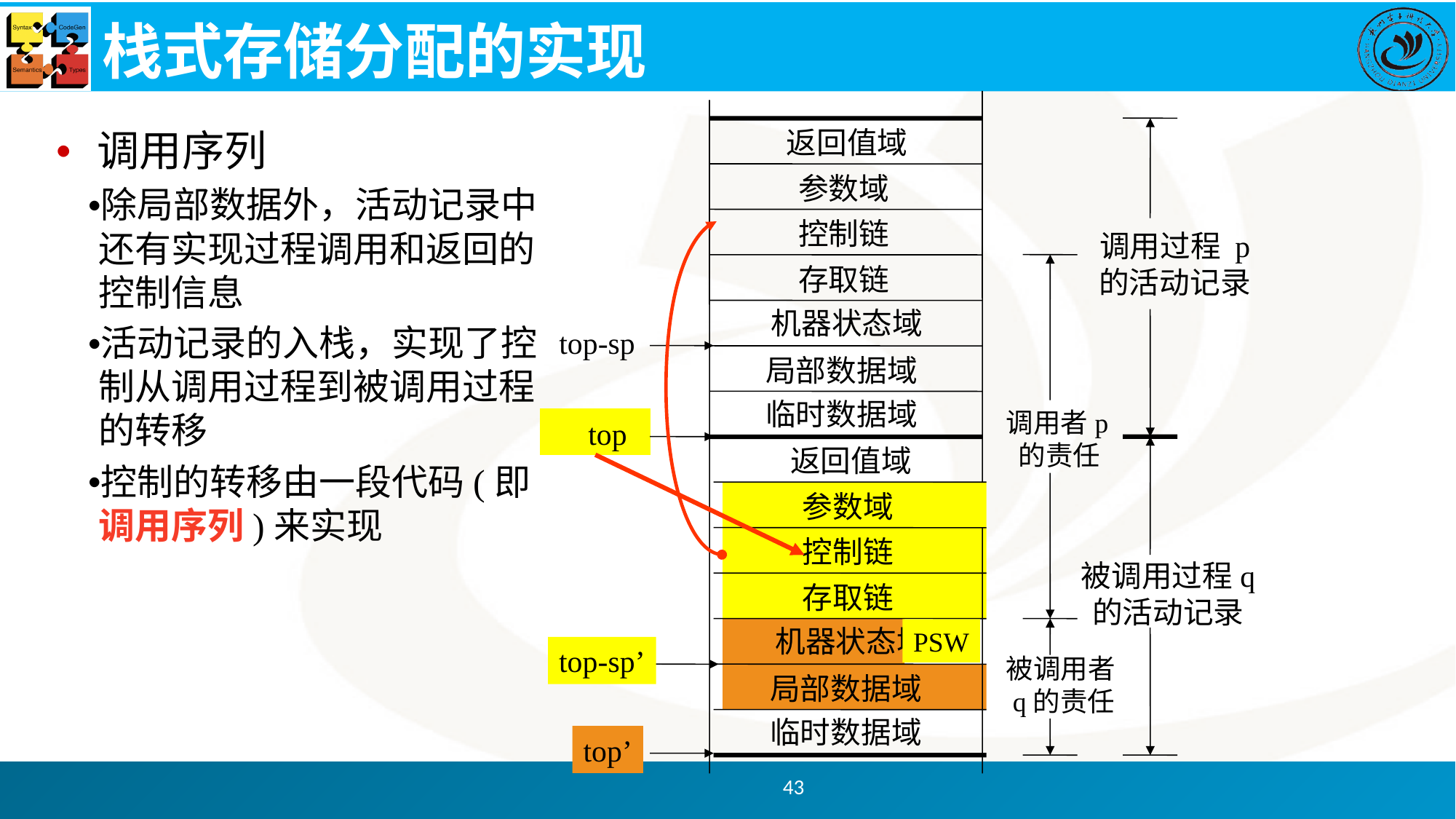

# 栈式存储分配的实现

返回值域

参数域

控制链
存取链

机器状态域

局部数据域
临时数据域

调用过程 p
的活动记录

调用序列
除局部数据外，活动记录中还有实现过程调用和返回的控制信息
活动记录的入栈，实现了控制从调用过程到被调用过程的转移
控制的转移由一段代码(即调用序列)来实现

top-sp

调用者p的责任
top

返回值域

参数域

控制链
存取链

机器状态域

局部数据域
临时数据域

被调用过程q
的活动记录

PSW
top-sp’

被调用者q的责任

top’

43